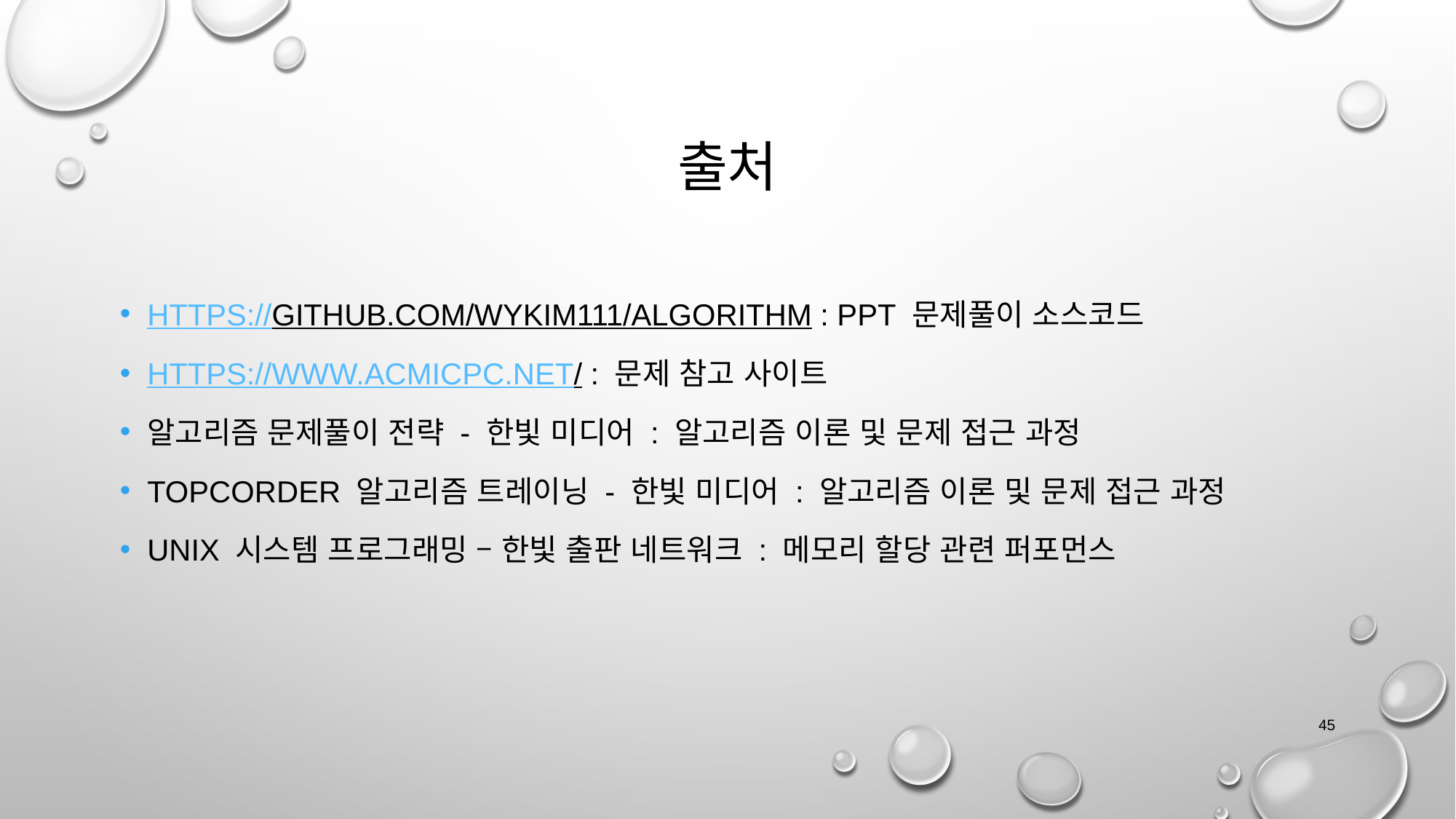

# 출처
https://github.com/wykim111/algorithm : ppt 문제풀이 소스코드
https://www.acmicpc.net/ : 문제 참고 사이트
알고리즘 문제풀이 전략 - 한빛 미디어 : 알고리즘 이론 및 문제 접근 과정
TOPCORDER 알고리즘 트레이닝 - 한빛 미디어 : 알고리즘 이론 및 문제 접근 과정
Unix 시스템 프로그래밍 – 한빛 출판 네트워크 : 메모리 할당 관련 퍼포먼스

45